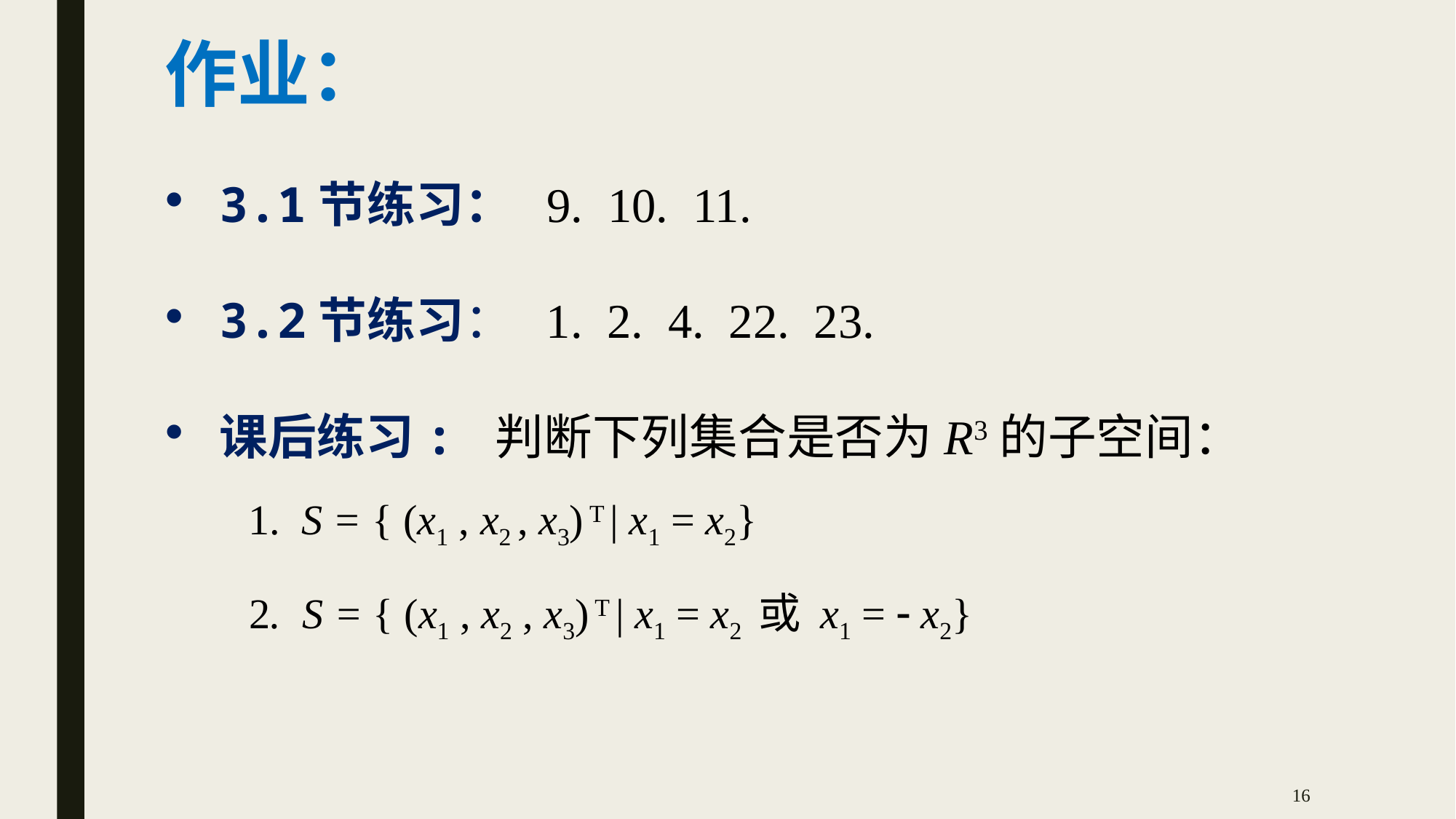

作业：
3.1节练习：  9.  10.  11.
3.2节练习：  1.  2.  4.  22.  23.
课后练习: 判断下列集合是否为R3的子空间：
1.  S = { (x1 , x2 , x3) T | x1 = x2}
2.  S = { (x1 , x2 , x3) T | x1 = x2 或 x1 = − x2}
16